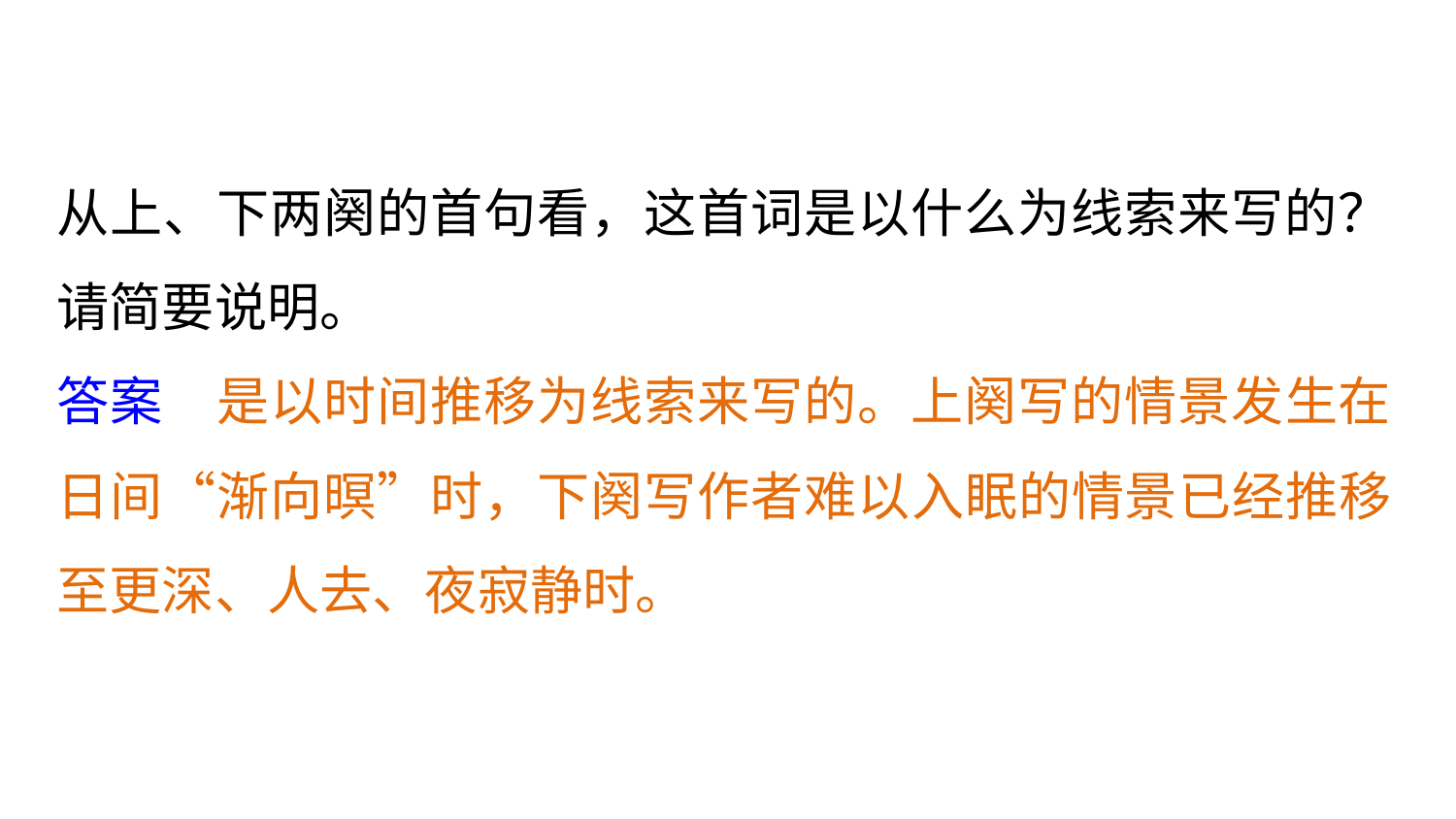

从上、下两阕的首句看，这首词是以什么为线索来写的？请简要说明。
答案　是以时间推移为线索来写的。上阕写的情景发生在日间“渐向暝”时，下阕写作者难以入眠的情景已经推移至更深、人去、夜寂静时。